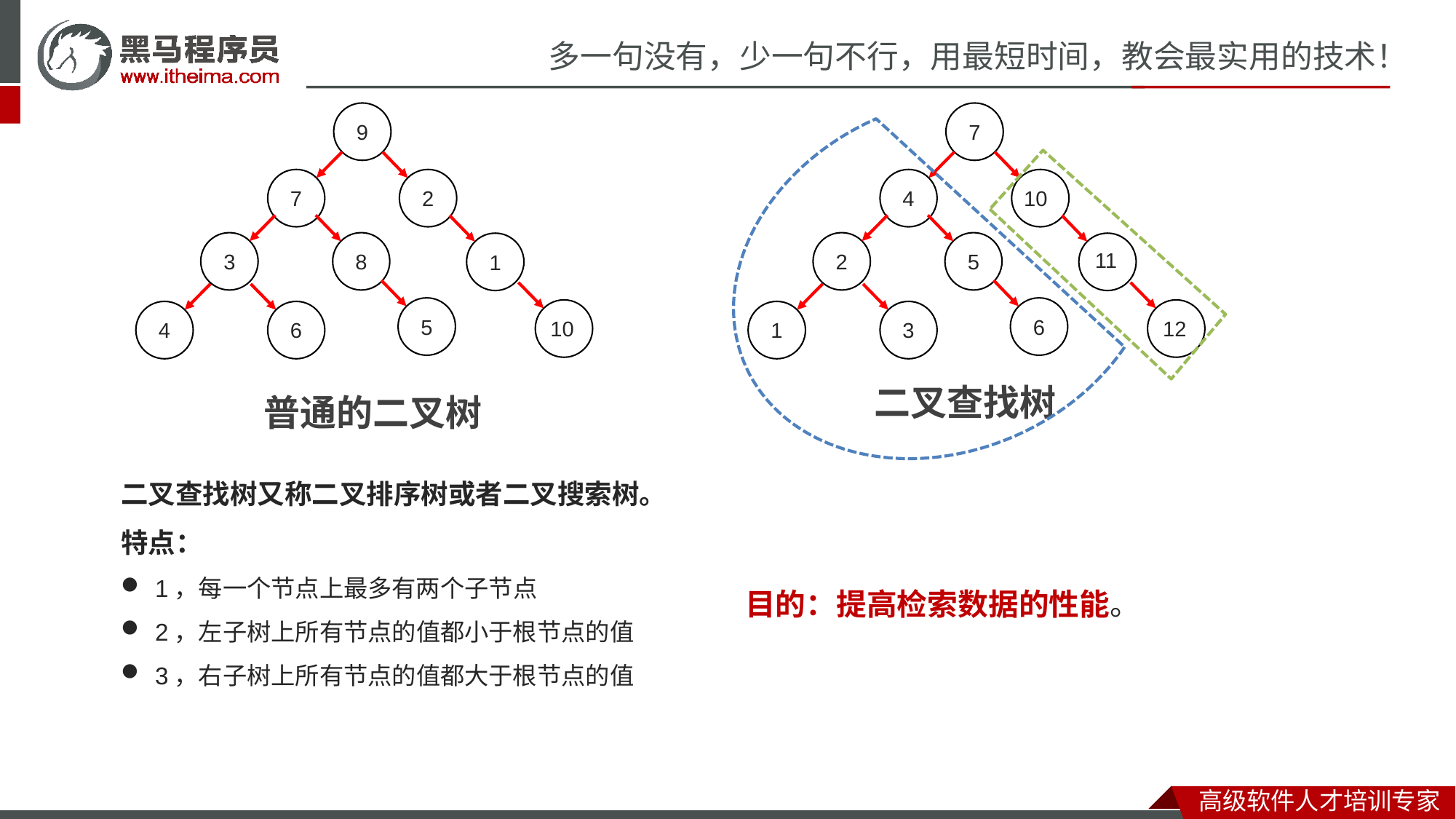

9
7

7
2
4

10
3
8
2
5
1

11
5
6

4
6
1
3
10
12
二叉查找树
普通的二叉树
二叉查找树又称二叉排序树或者二叉搜索树。
特点：
1，每一个节点上最多有两个子节点
2，左子树上所有节点的值都小于根节点的值
3，右子树上所有节点的值都大于根节点的值

目的：提高检索数据的性能。